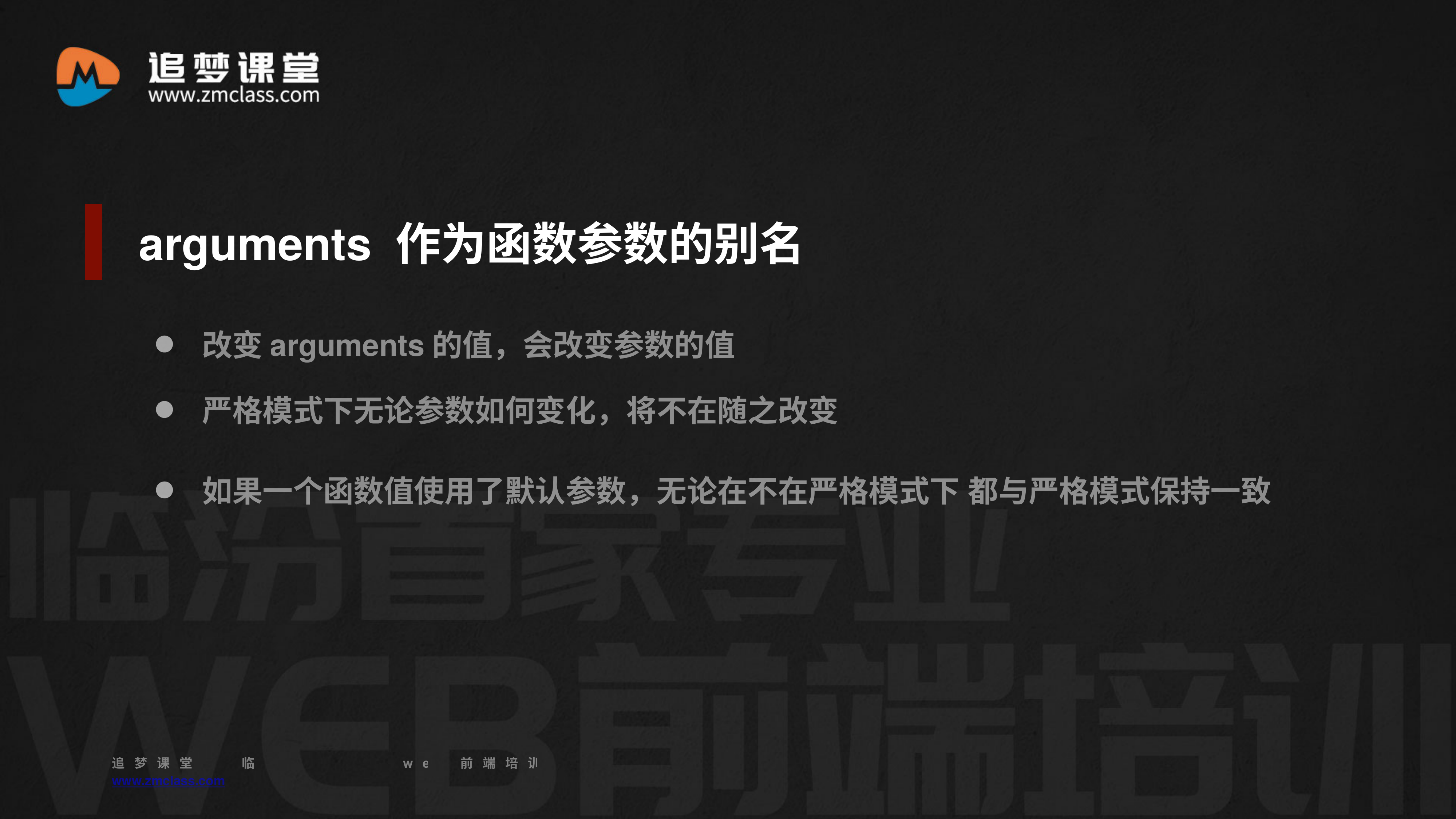

arguments 作为函数参数的别名
改变arguments的值，会改变参数的值

严格模式下无论参数如何变化，将不在随之改变

如果一个函数值使用了默认参数，无论在不在严格模式下 都与严格模式保持一致

追梦课堂   临汾首家专业的web前端培训机构                                                          www.zmclass.com
30